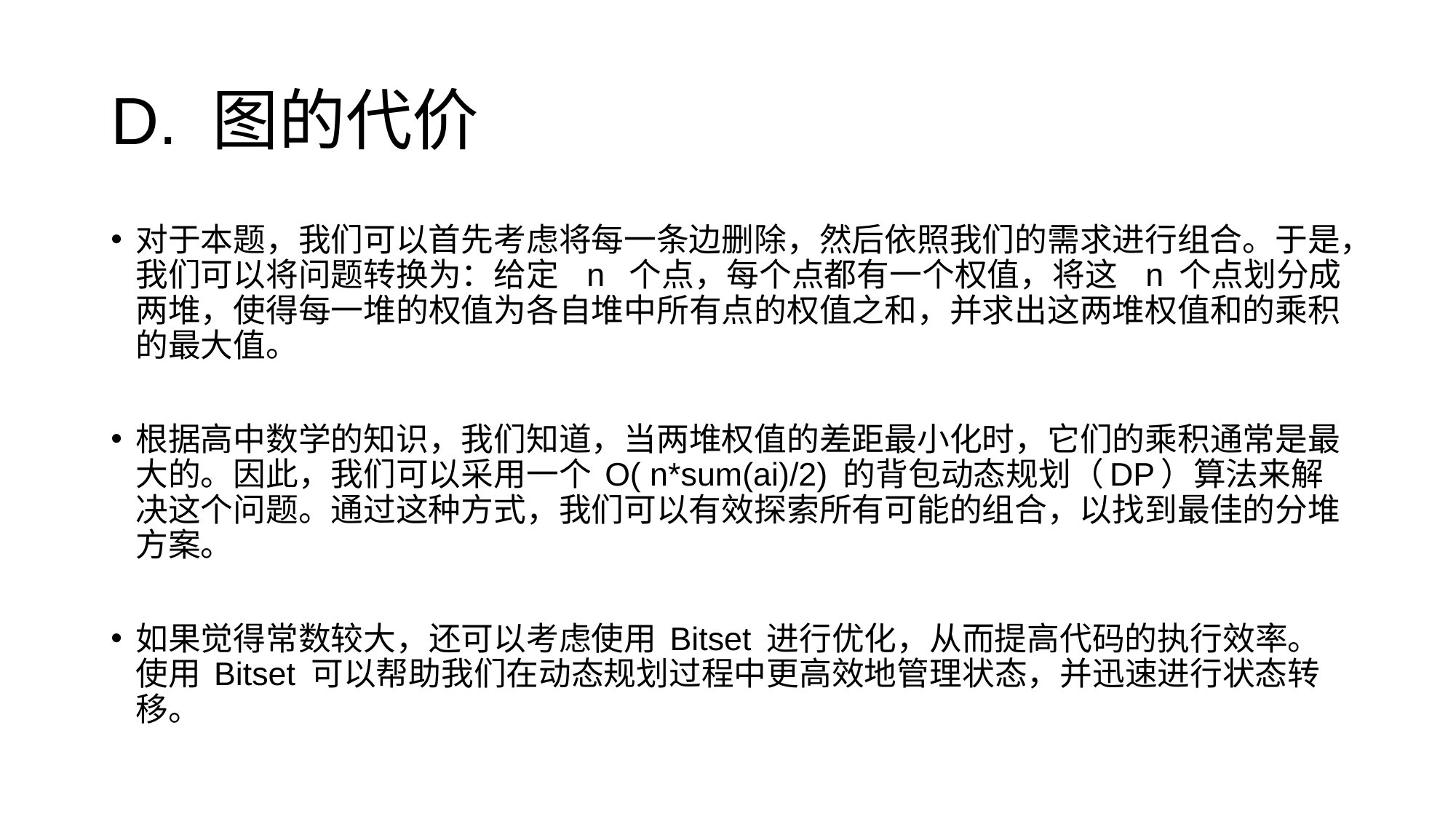

# D. 图的代价
对于本题，我们可以首先考虑将每一条边删除，然后依照我们的需求进行组合。于是，我们可以将问题转换为：给定   n  个点，每个点都有一个权值，将这   n 个点划分成两堆，使得每一堆的权值为各自堆中所有点的权值之和，并求出这两堆权值和的乘积的最大值。

根据高中数学的知识，我们知道，当两堆权值的差距最小化时，它们的乘积通常是最大的。因此，我们可以采用一个 O( n*sum(ai)/2) 的背包动态规划（DP）算法来解决这个问题。通过这种方式，我们可以有效探索所有可能的组合，以找到最佳的分堆方案。

如果觉得常数较大，还可以考虑使用 Bitset 进行优化，从而提高代码的执行效率。使用 Bitset 可以帮助我们在动态规划过程中更高效地管理状态，并迅速进行状态转移。